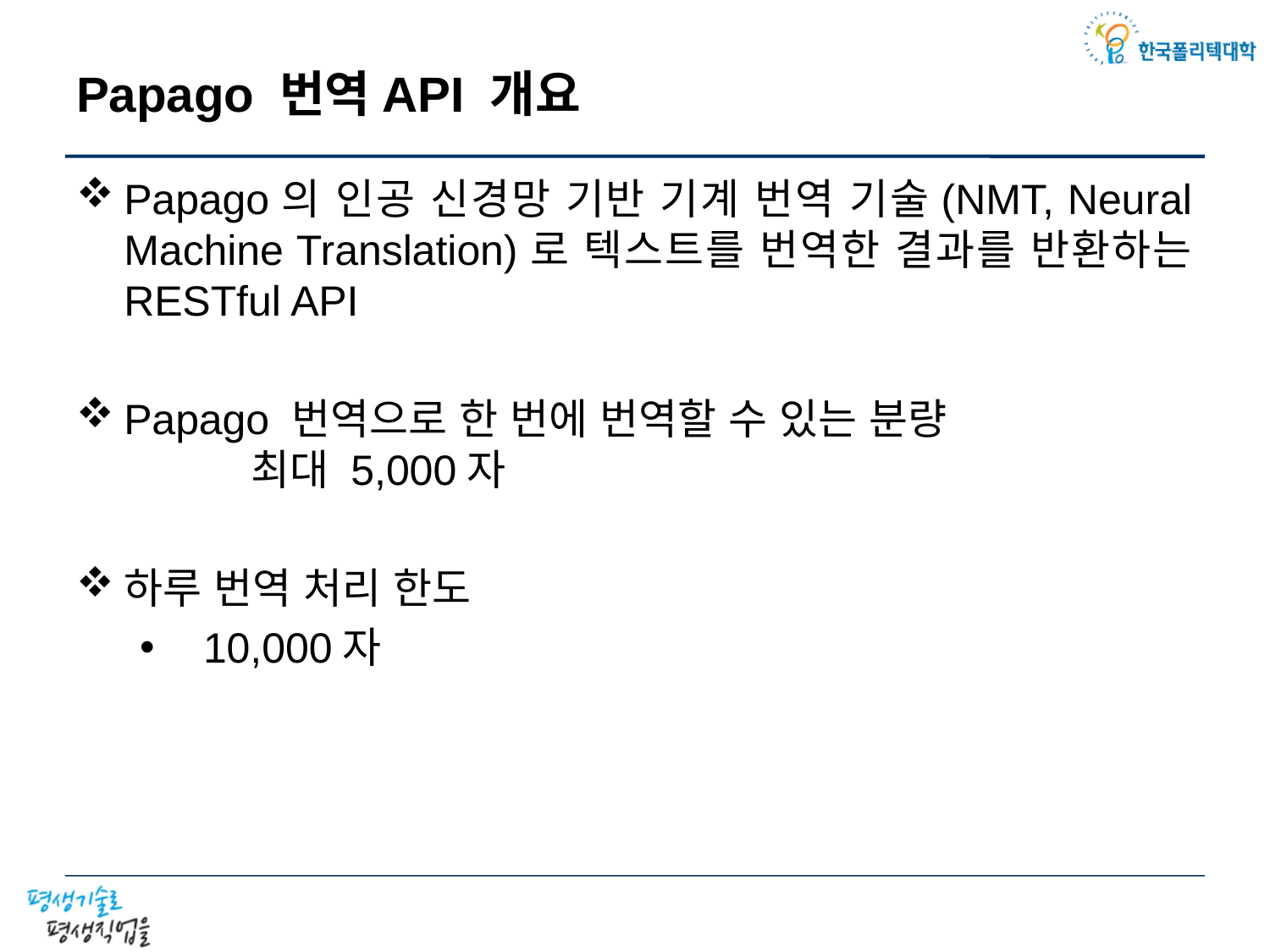

# Papago 번역API 개요
Papago의 인공 신경망 기반 기계 번역 기술(NMT, Neural Machine Translation)로 텍스트를 번역한 결과를 반환하는 RESTful API

Papago 번역으로 한 번에 번역할 수 있는 분량
	최대 5,000자

하루 번역 처리 한도
10,000자